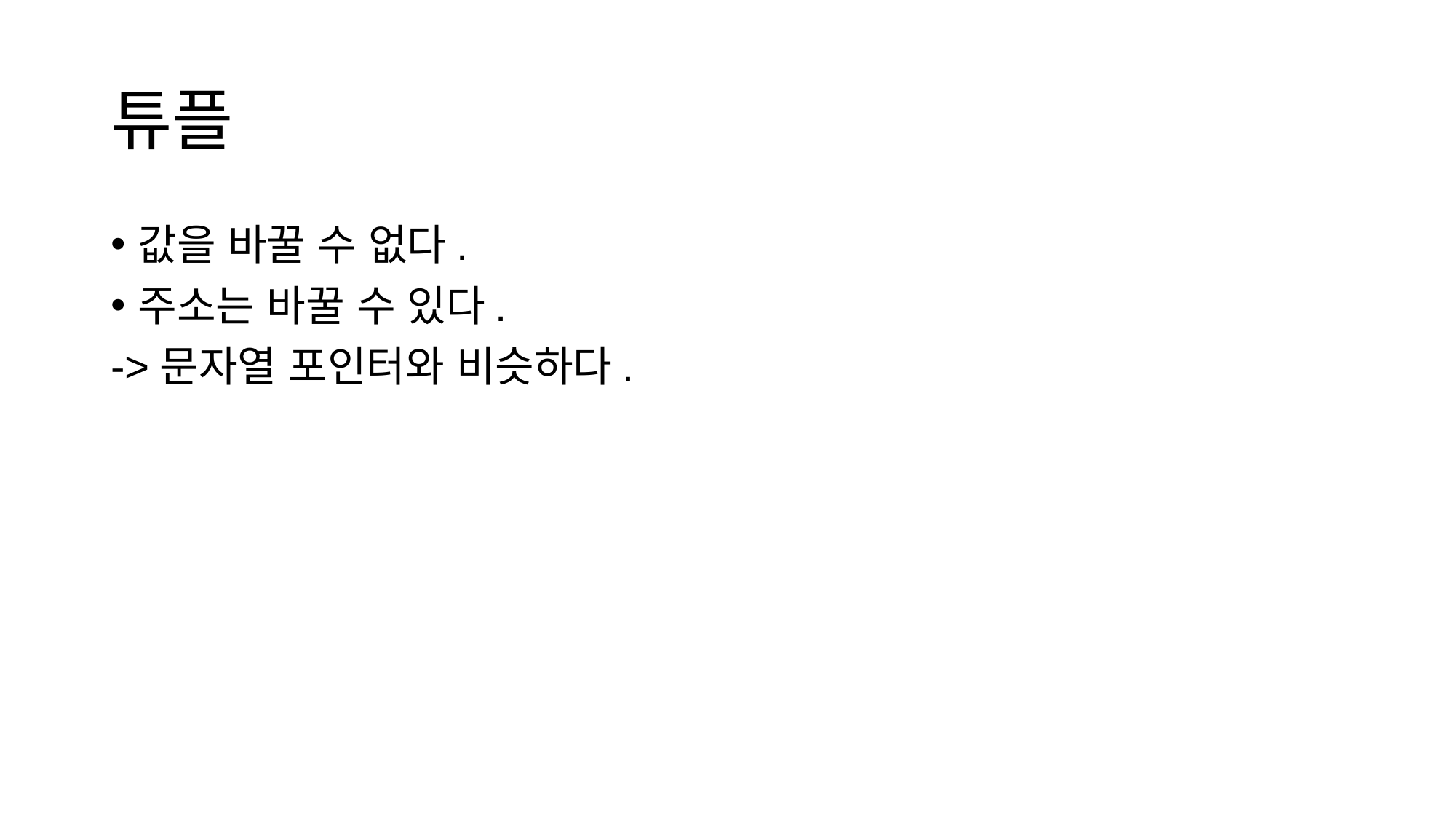

# 튜플
값을 바꿀 수 없다.
주소는 바꿀 수 있다.
->문자열 포인터와 비슷하다.